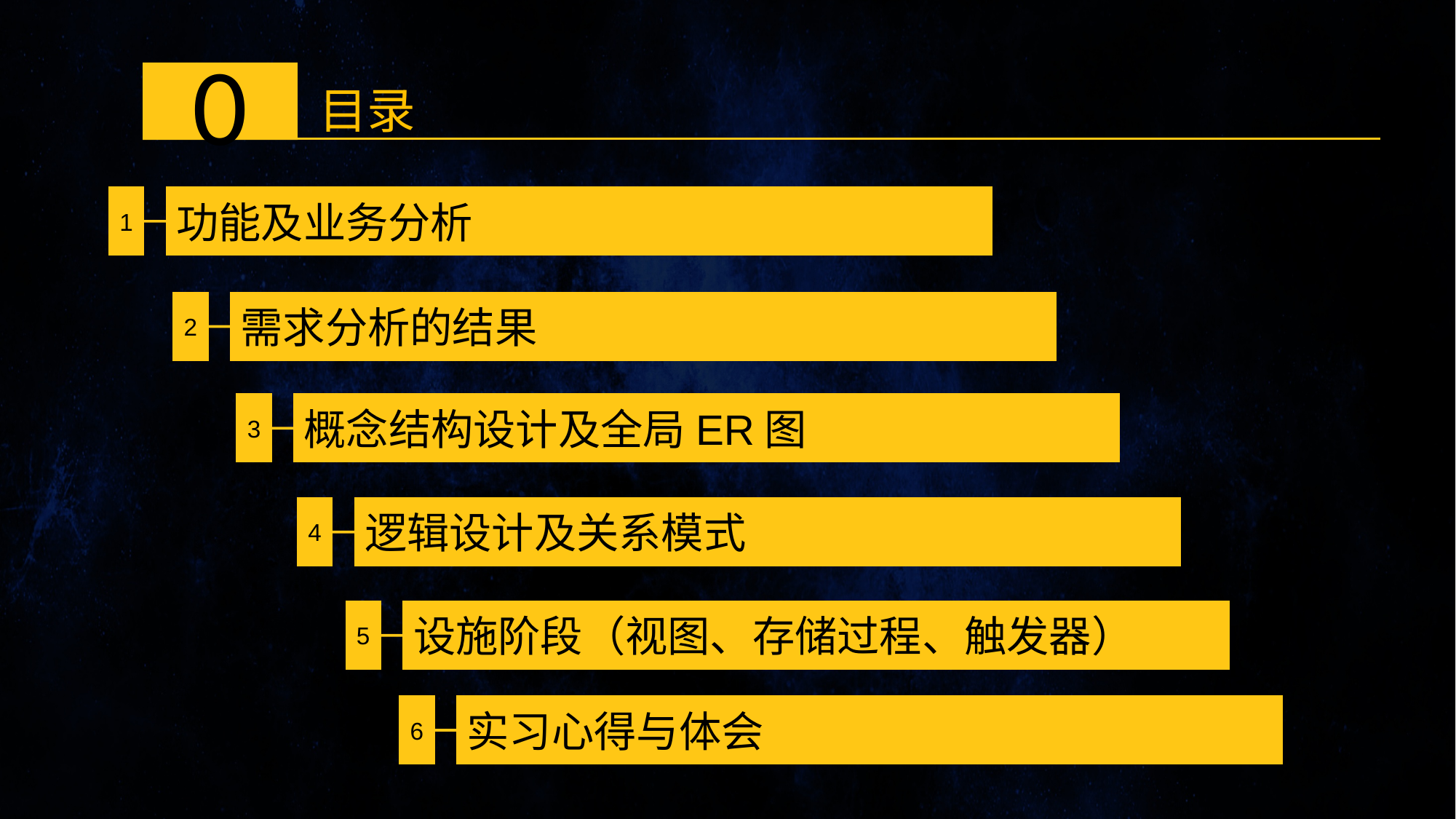

0
目录
1

功能及业务分析

2

需求分析的结果

3

概念结构设计及全局ER图

4

逻辑设计及关系模式

5

设施阶段（视图、存储过程、触发器）

6

实习心得与体会